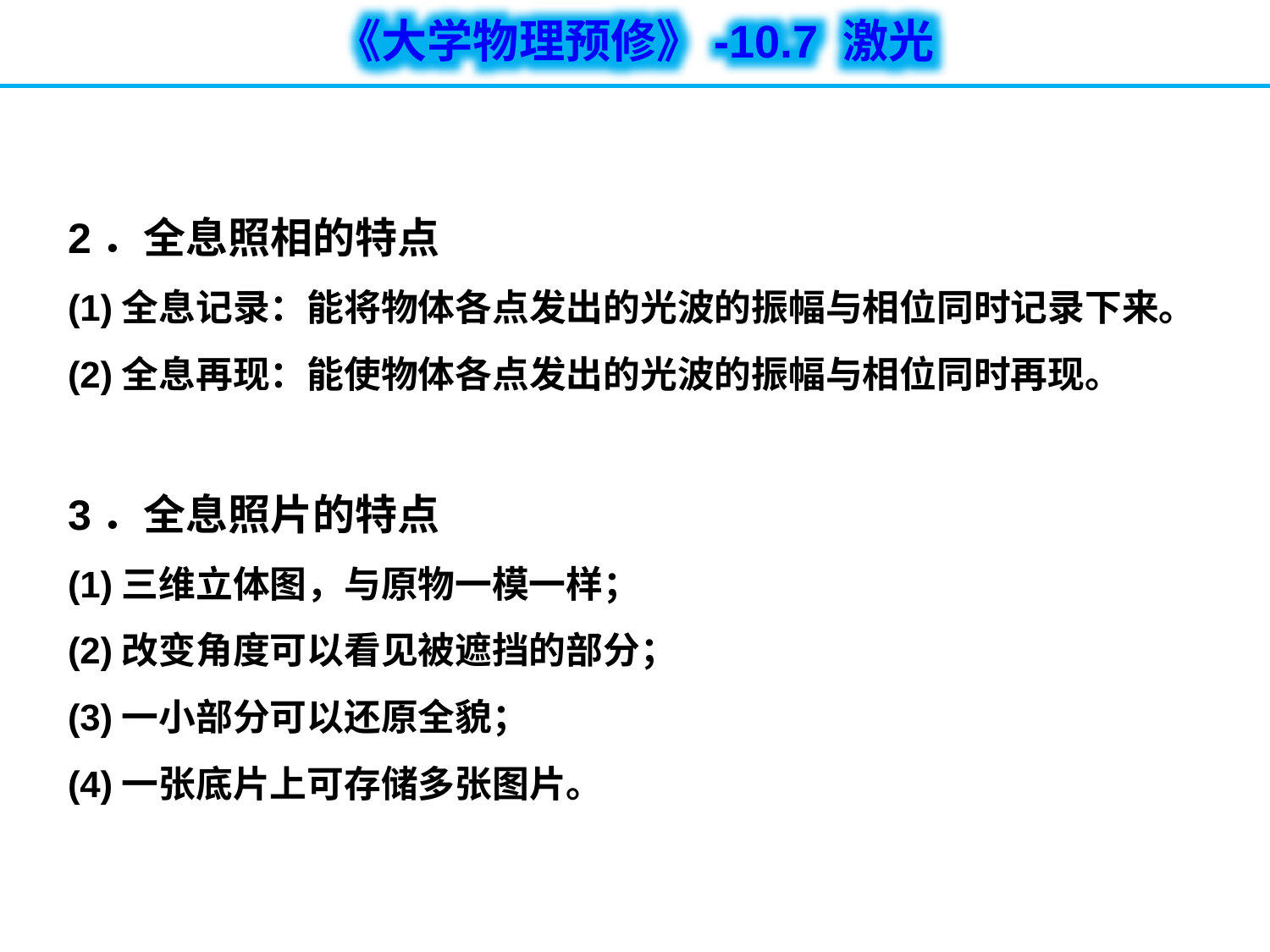

2．全息照相的特点
(1)全息记录：能将物体各点发出的光波的振幅与相位同时记录下来。(2)全息再现：能使物体各点发出的光波的振幅与相位同时再现。

3．全息照片的特点
(1)三维立体图，与原物一模一样；
(2)改变角度可以看见被遮挡的部分；
(3)一小部分可以还原全貌；
(4)一张底片上可存储多张图片。